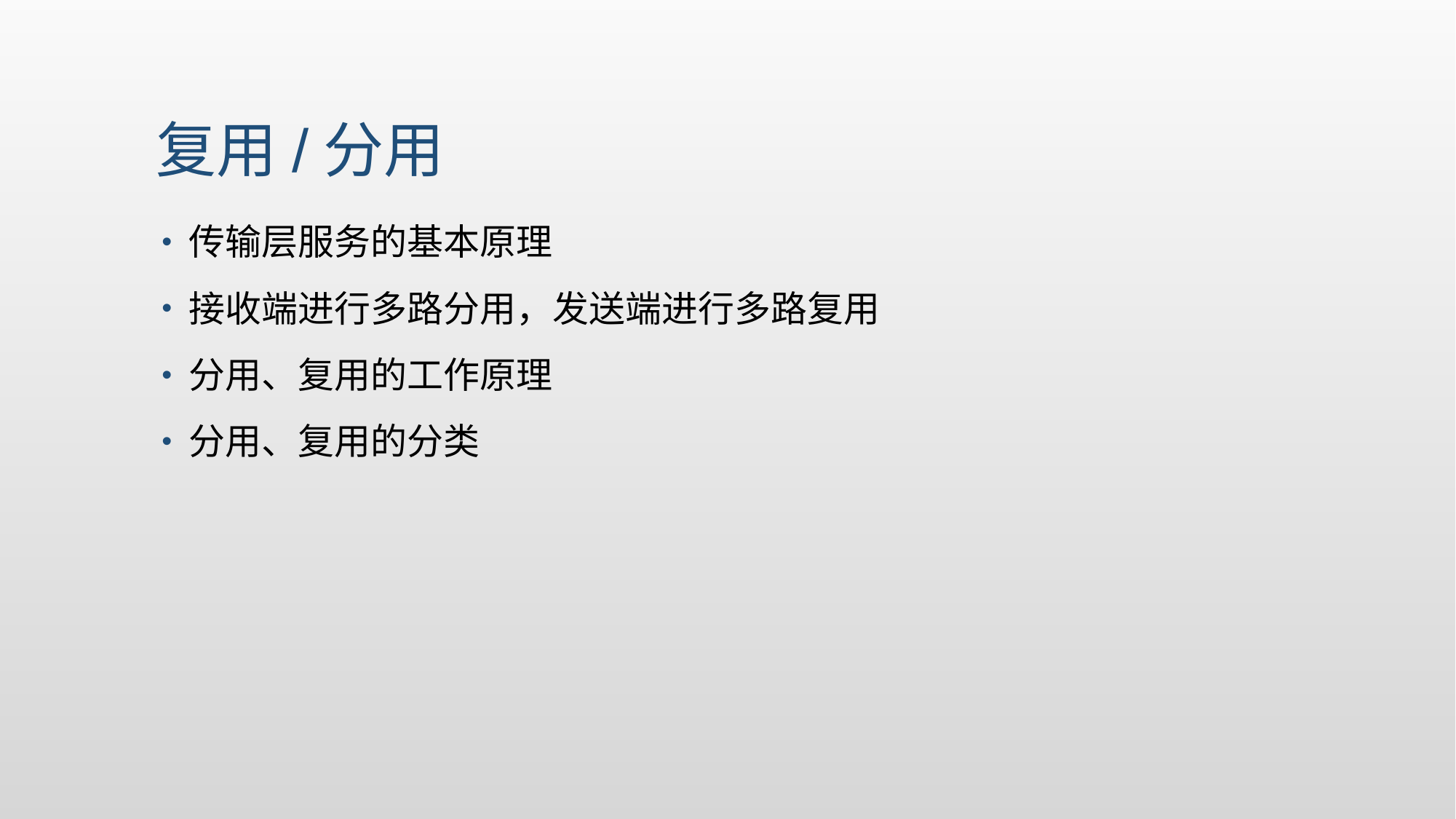

# 复用/分用
传输层服务的基本原理
接收端进行多路分用，发送端进行多路复用
分用、复用的工作原理
分用、复用的分类